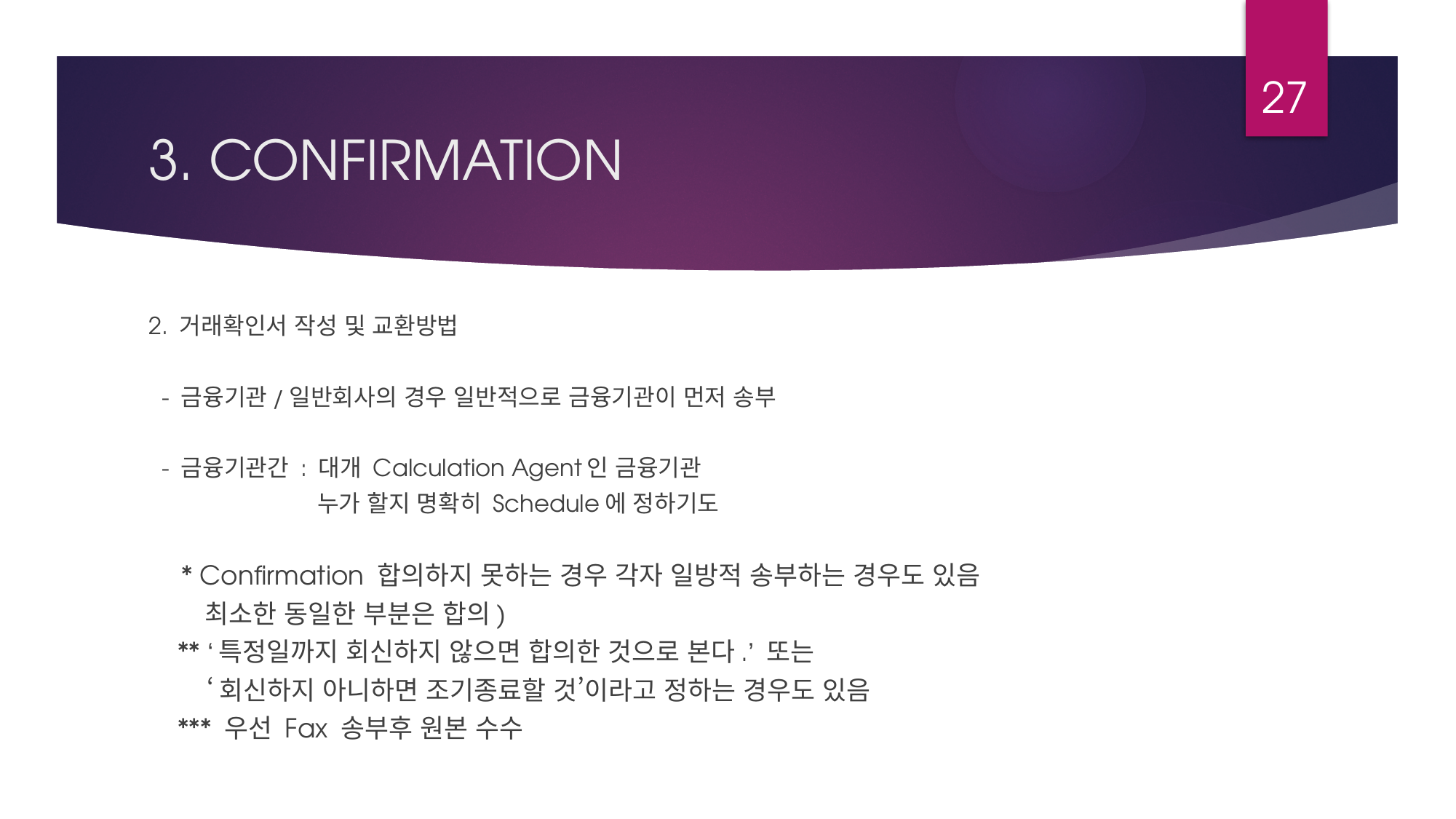

27
# 3. CONFIRMATION
2. 거래확인서 작성 및 교환방법

  - 금융기관/일반회사의 경우 일반적으로 금융기관이 먼저 송부

  - 금융기관간 : 대개 Calculation Agent인 금융기관
                         누가 할지 명확히 Schedule에 정하기도

     * Confirmation 합의하지 못하는 경우 각자 일방적 송부하는 경우도 있음
       최소한 동일한 부분은 합의)
    ** ‘특정일까지 회신하지 않으면 합의한 것으로 본다.’ 또는
        ‘회신하지 아니하면 조기종료할 것’이라고 정하는 경우도 있음
    *** 우선 Fax 송부후 원본 수수